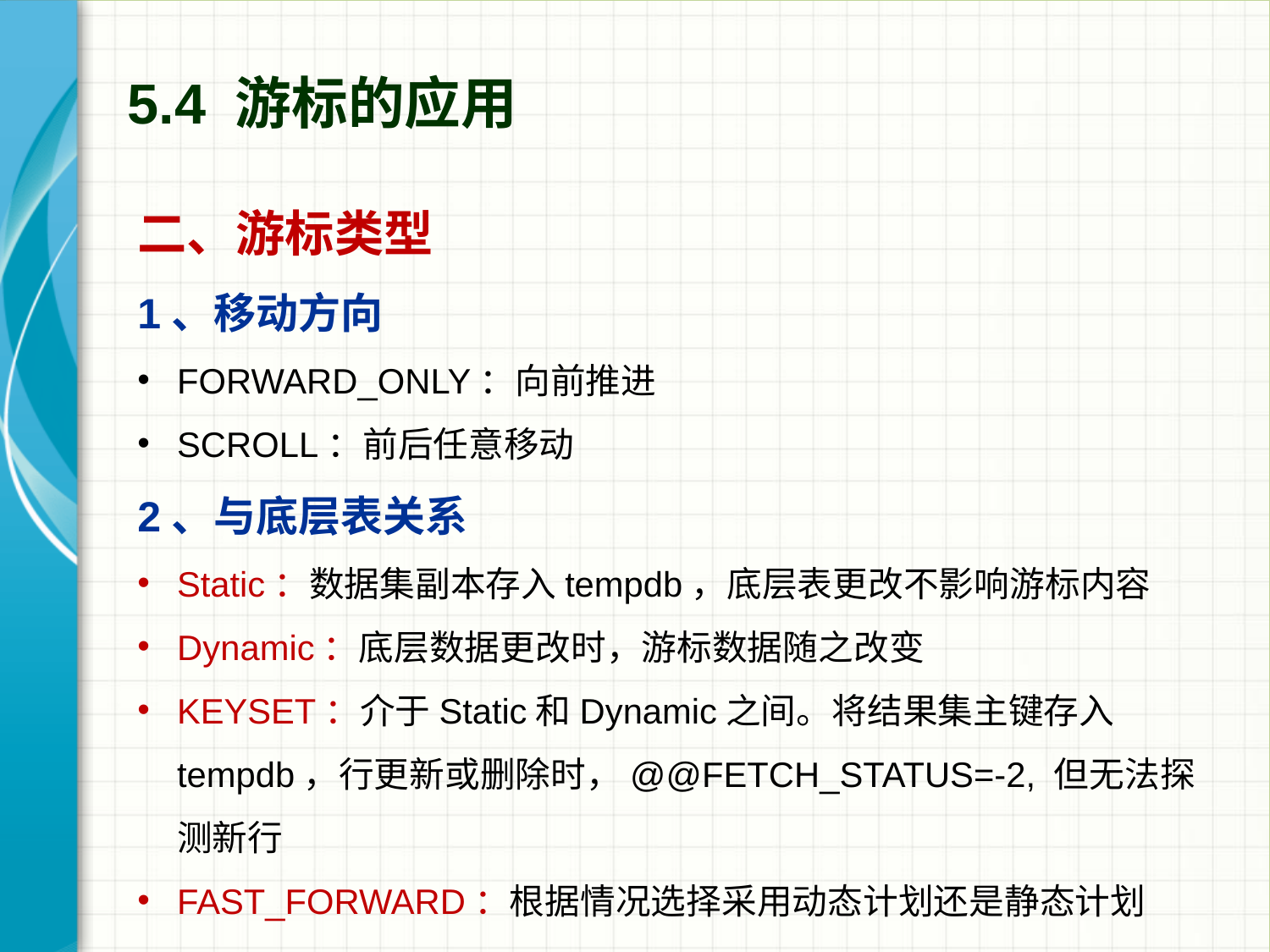

5.4 游标的应用
二、游标类型
1、移动方向
FORWARD_ONLY：向前推进
SCROLL：前后任意移动
2、与底层表关系
Static：数据集副本存入tempdb，底层表更改不影响游标内容
Dynamic：底层数据更改时，游标数据随之改变
KEYSET：介于Static和Dynamic之间。将结果集主键存入tempdb，行更新或删除时，@@FETCH_STATUS=-2, 但无法探测新行
FAST_FORWARD：根据情况选择采用动态计划还是静态计划